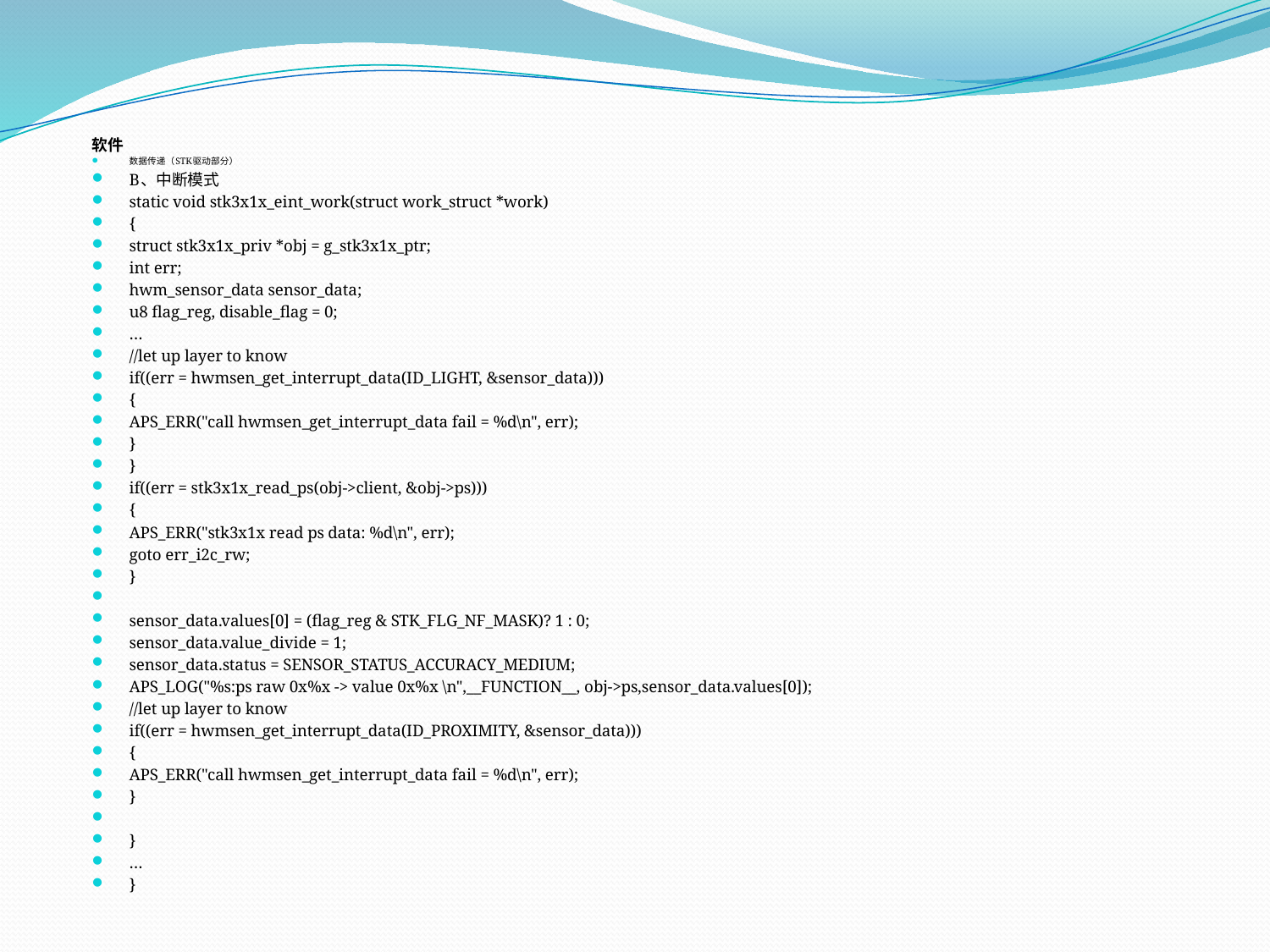

软件
数据传递（STK驱动部分）
B、中断模式
static void stk3x1x_eint_work(struct work_struct *work)
{
	struct stk3x1x_priv *obj = g_stk3x1x_ptr;
	int err;
	hwm_sensor_data sensor_data;
	u8 flag_reg, disable_flag = 0;
…
		//let up layer to know
		if((err = hwmsen_get_interrupt_data(ID_LIGHT, &sensor_data)))
		{
			APS_ERR("call hwmsen_get_interrupt_data fail = %d\n", err);
		}
	}
		if((err = stk3x1x_read_ps(obj->client, &obj->ps)))
		{
			APS_ERR("stk3x1x read ps data: %d\n", err);
			goto err_i2c_rw;
		}

		sensor_data.values[0] = (flag_reg & STK_FLG_NF_MASK)? 1 : 0;
		sensor_data.value_divide = 1;
		sensor_data.status = SENSOR_STATUS_ACCURACY_MEDIUM;
		APS_LOG("%s:ps raw 0x%x -> value 0x%x \n",__FUNCTION__, obj->ps,sensor_data.values[0]);
		//let up layer to know
		if((err = hwmsen_get_interrupt_data(ID_PROXIMITY, &sensor_data)))
		{
			APS_ERR("call hwmsen_get_interrupt_data fail = %d\n", err);
		}

	}
…
}